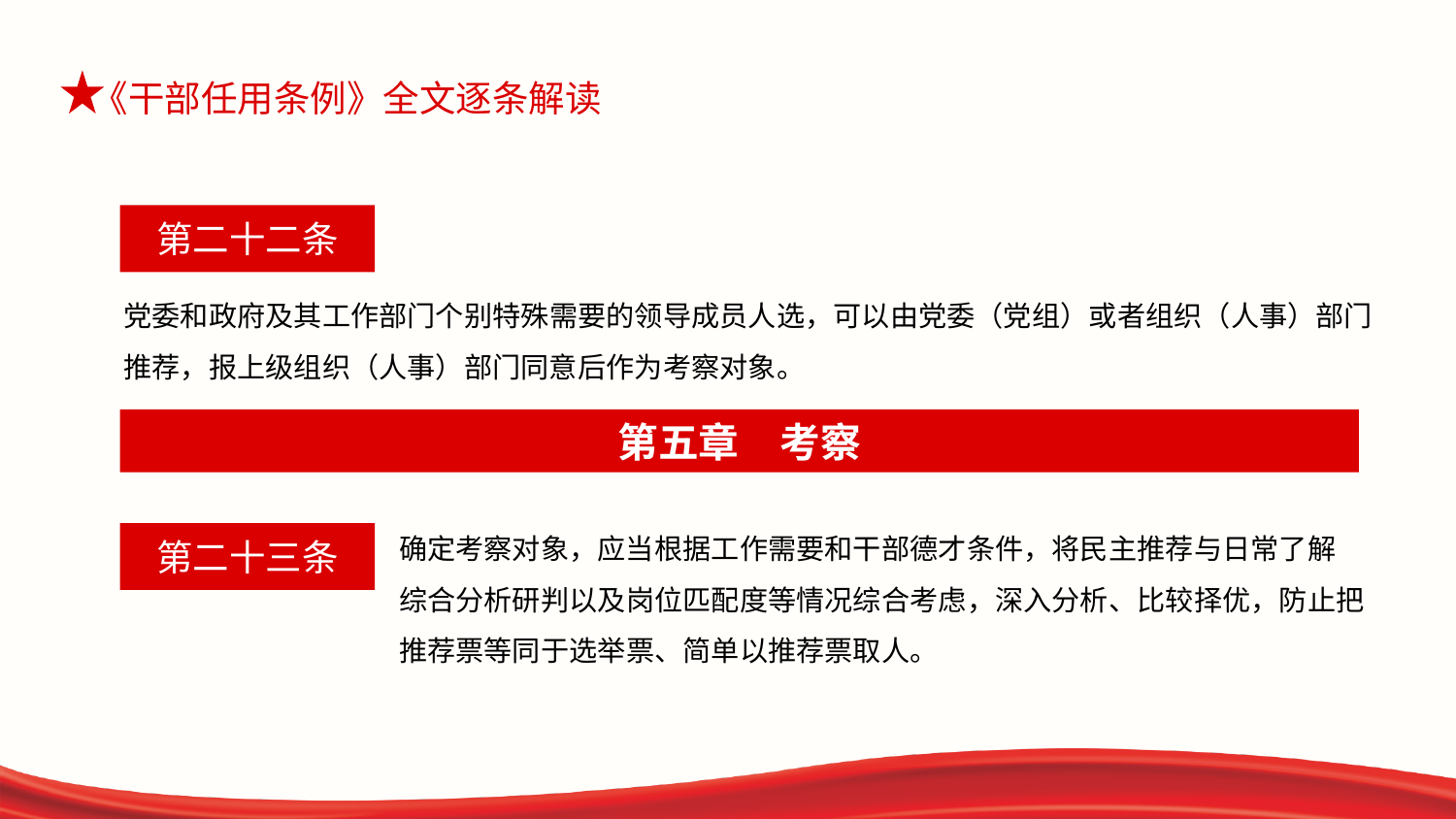

第二十二条
党委和政府及其工作部门个别特殊需要的领导成员人选，可以由党委（党组）或者组织（人事）部门推荐，报上级组织（人事）部门同意后作为考察对象。
第五章　考察
确定考察对象，应当根据工作需要和干部德才条件，将民主推荐与日常了解
综合分析研判以及岗位匹配度等情况综合考虑，深入分析、比较择优，防止把推荐票等同于选举票、简单以推荐票取人。
第二十三条